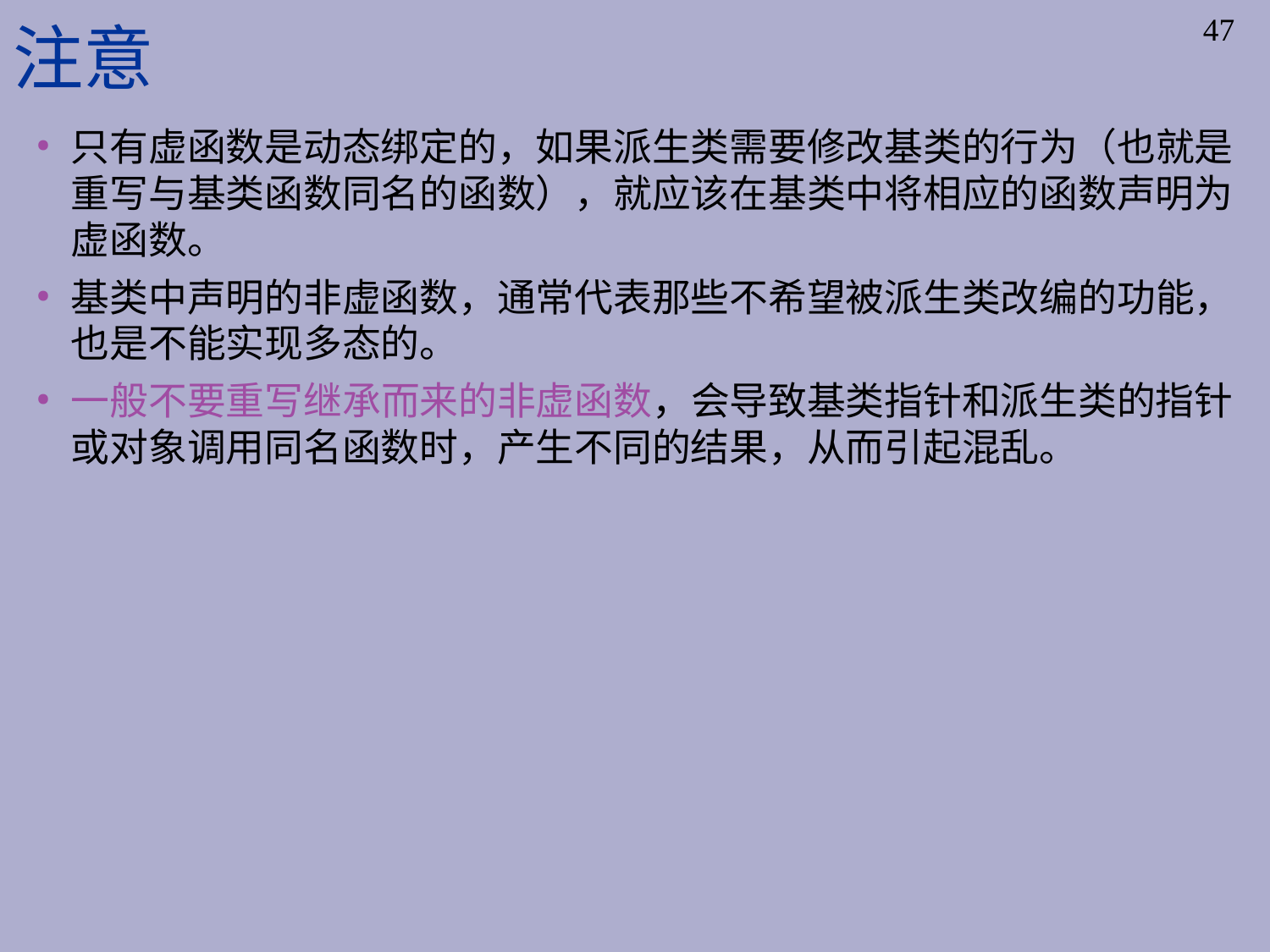

47
# 注意
只有虚函数是动态绑定的，如果派生类需要修改基类的行为（也就是重写与基类函数同名的函数），就应该在基类中将相应的函数声明为虚函数。
基类中声明的非虚函数，通常代表那些不希望被派生类改编的功能，也是不能实现多态的。
一般不要重写继承而来的非虚函数，会导致基类指针和派生类的指针或对象调用同名函数时，产生不同的结果，从而引起混乱。